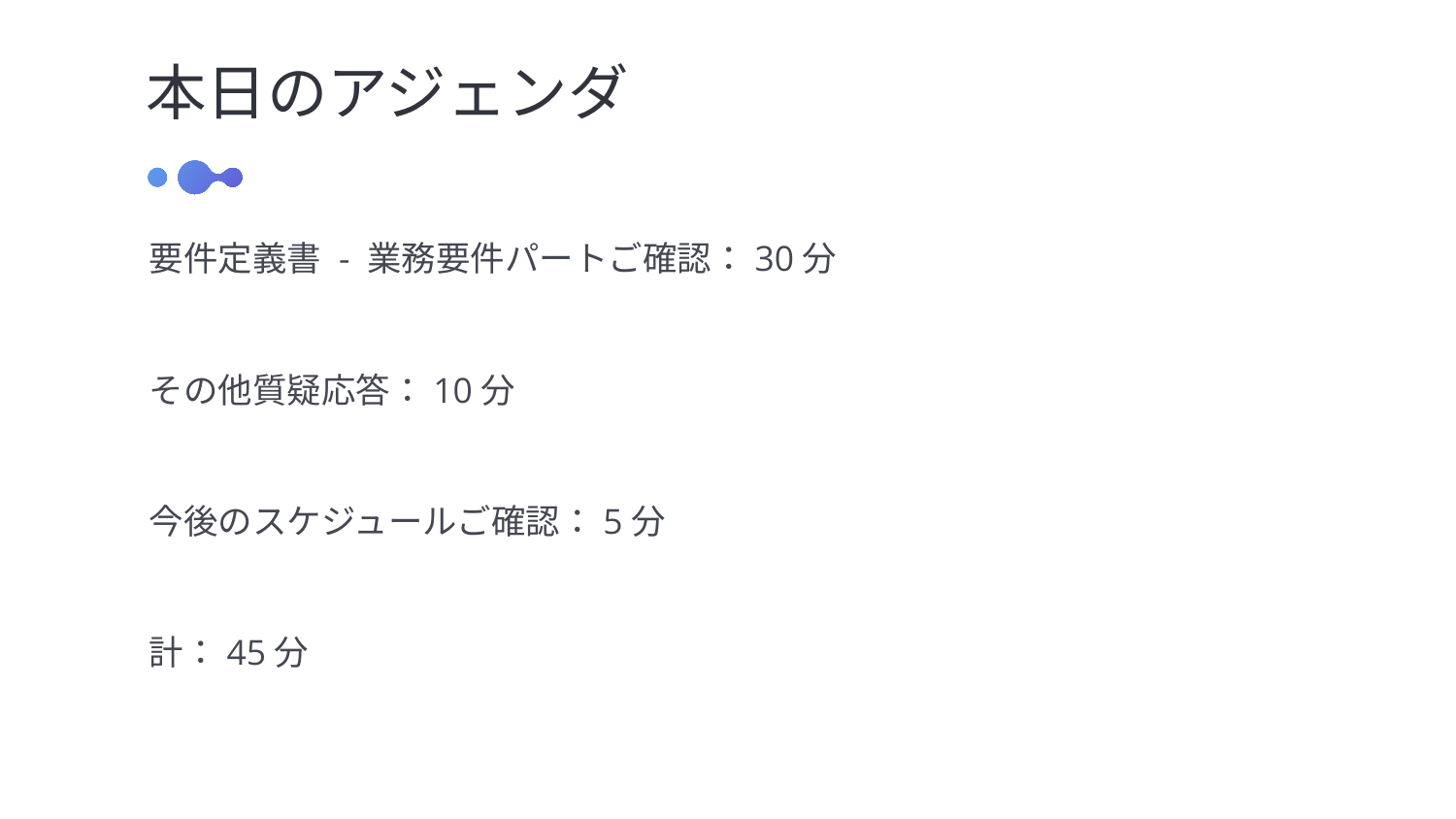

本日のアジェンダ

要件定義書 - 業務要件パートご確認：30分

その他質疑応答：10分

今後のスケジュールご確認：5分

計：45分